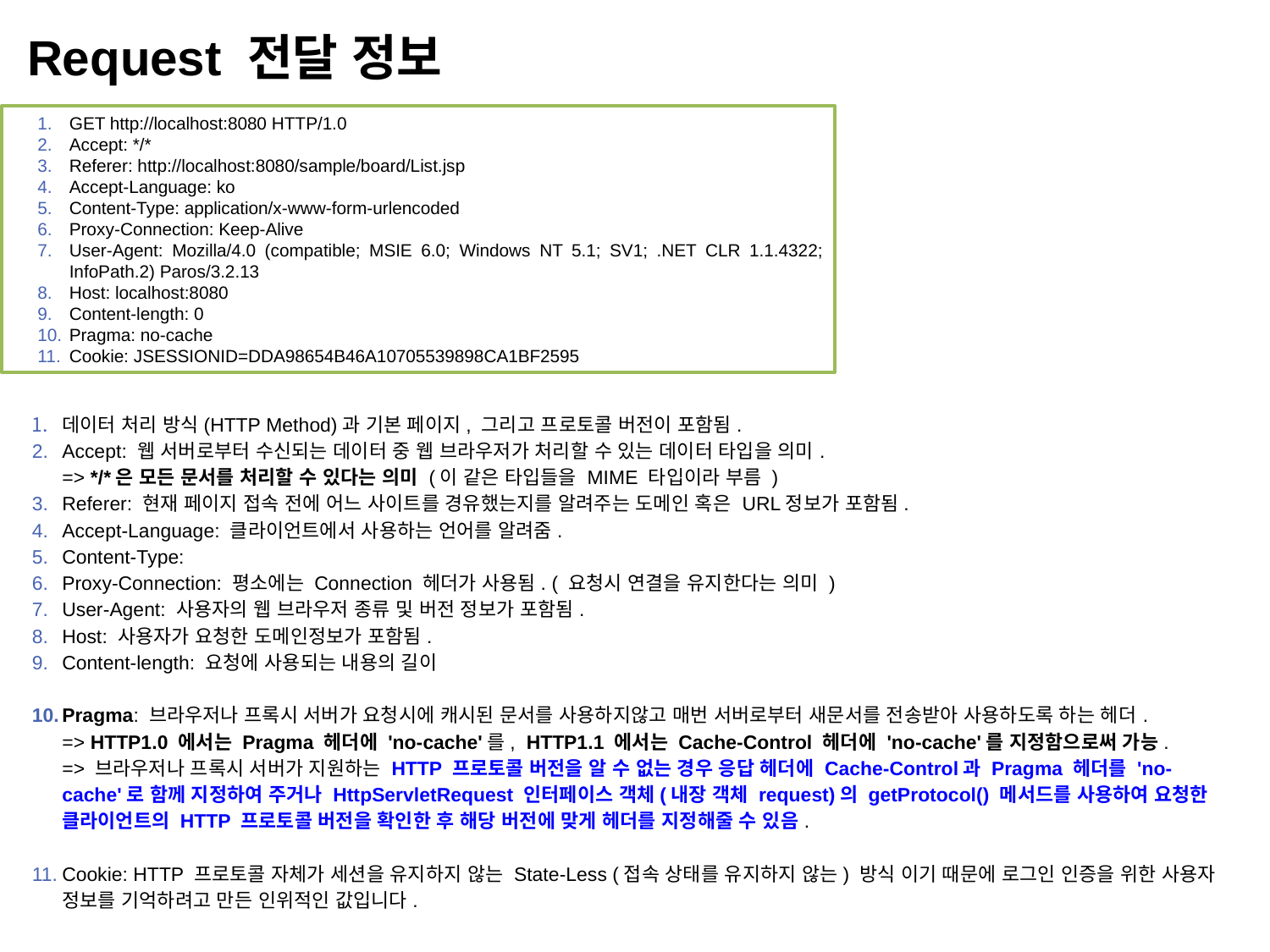

# Request 전달 정보
GET http://localhost:8080 HTTP/1.0
Accept: */*
Referer: http://localhost:8080/sample/board/List.jsp
Accept-Language: ko
Content-Type: application/x-www-form-urlencoded
Proxy-Connection: Keep-Alive
User-Agent: Mozilla/4.0 (compatible; MSIE 6.0; Windows NT 5.1; SV1; .NET CLR 1.1.4322; InfoPath.2) Paros/3.2.13
Host: localhost:8080
Content-length: 0
Pragma: no-cache
Cookie: JSESSIONID=DDA98654B46A10705539898CA1BF2595
데이터 처리 방식(HTTP Method)과 기본 페이지, 그리고 프로토콜 버전이 포함됨.
Accept: 웹 서버로부터 수신되는 데이터 중 웹 브라우저가 처리할 수 있는 데이터 타입을 의미.
=> */*은 모든 문서를 처리할 수 있다는 의미 (이 같은 타입들을 MIME 타입이라 부름 )
Referer: 현재 페이지 접속 전에 어느 사이트를 경유했는지를 알려주는 도메인 혹은 URL정보가 포함됨.
Accept-Language: 클라이언트에서 사용하는 언어를 알려줌.
Content-Type:
Proxy-Connection: 평소에는 Connection 헤더가 사용됨. ( 요청시 연결을 유지한다는 의미 )
User-Agent: 사용자의 웹 브라우저 종류 및 버전 정보가 포함됨.
Host: 사용자가 요청한 도메인정보가 포함됨.
Content-length: 요청에 사용되는 내용의 길이

Pragma: 브라우저나 프록시 서버가 요청시에 캐시된 문서를 사용하지않고 매번 서버로부터 새문서를 전송받아 사용하도록 하는 헤더.
=> HTTP1.0 에서는 Pragma 헤더에 'no-cache'를,  HTTP1.1 에서는 Cache-Control 헤더에 'no-cache'를 지정함으로써 가능.
=> 브라우저나 프록시 서버가 지원하는 HTTP 프로토콜 버전을 알 수 없는 경우 응답 헤더에 Cache-Control과 Pragma 헤더를 'no-cache'로 함께 지정하여 주거나 HttpServletRequest 인터페이스 객체(내장 객체 request)의 getProtocol() 메서드를 사용하여 요청한 클라이언트의 HTTP 프로토콜 버전을 확인한 후 해당 버전에 맞게 헤더를 지정해줄 수 있음.

Cookie: HTTP 프로토콜 자체가 세션을 유지하지 않는 State-Less (접속 상태를 유지하지 않는) 방식 이기 때문에 로그인 인증을 위한 사용자 정보를 기억하려고 만든 인위적인 값입니다.